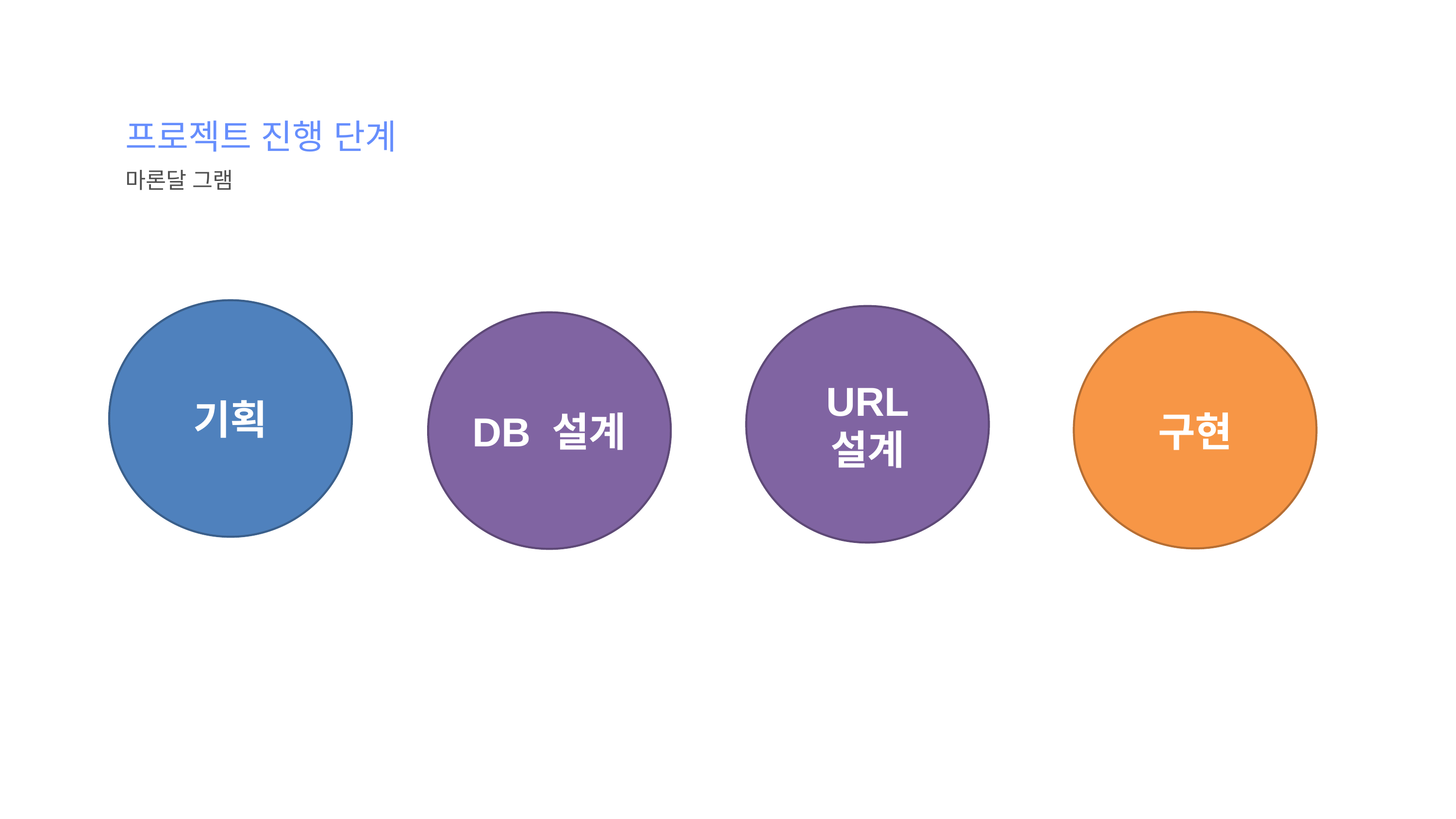

프로젝트 진행 단계
마론달 그램
기획
URL 설계
구현
DB 설계